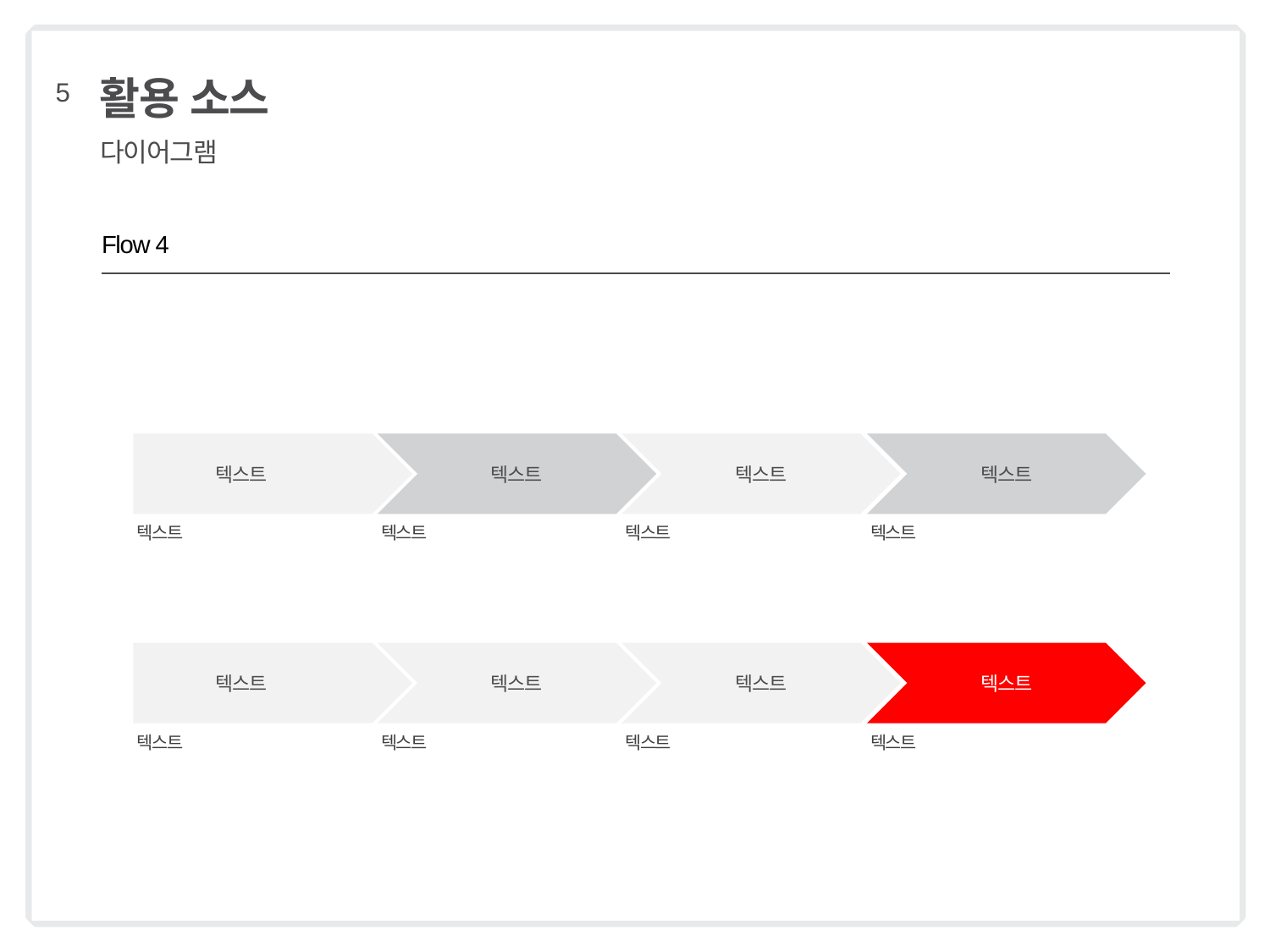

5
# 활용 소스
다이어그램
Flow 4

텍스트
텍스트
텍스트
텍스트
텍스트
텍스트
텍스트
텍스트

텍스트
텍스트
텍스트
텍스트
텍스트
텍스트
텍스트
텍스트